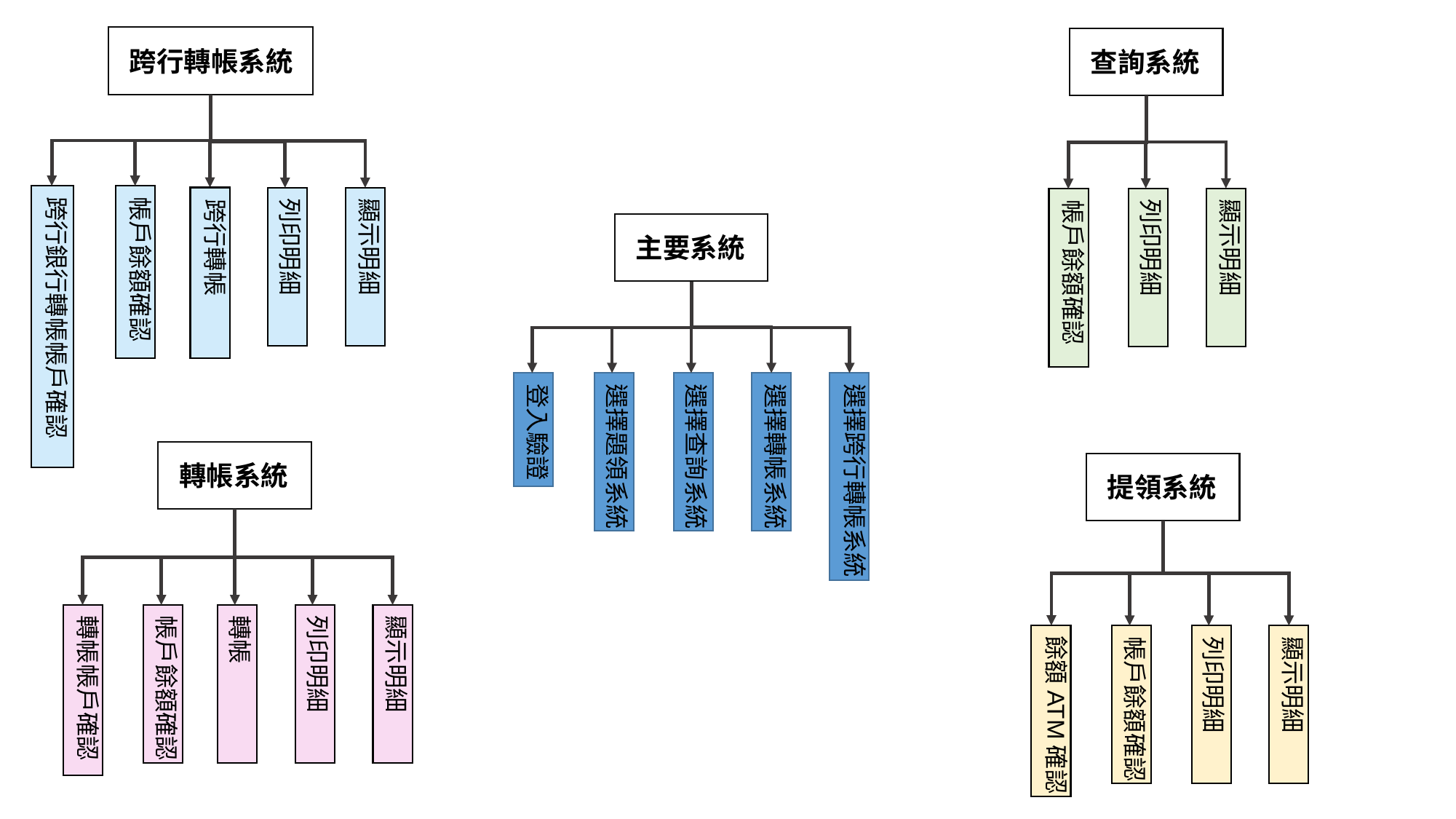

跨行轉帳系統
查詢系統
跨行銀行轉帳帳戶確認

帳戶餘額確認

列印明細

顯示明細

跨行轉帳
列印明細

顯示明細
帳戶餘額確認

主要系統
登入驗證

選擇題領系統

選擇查詢系統

選擇轉帳系統
選擇跨行轉帳系統

轉帳系統

提領系統
轉帳

列印明細
轉帳帳戶確認

顯示明細
帳戶餘額確認

餘額ATM確認

帳戶餘額確認

列印明細

顯示明細